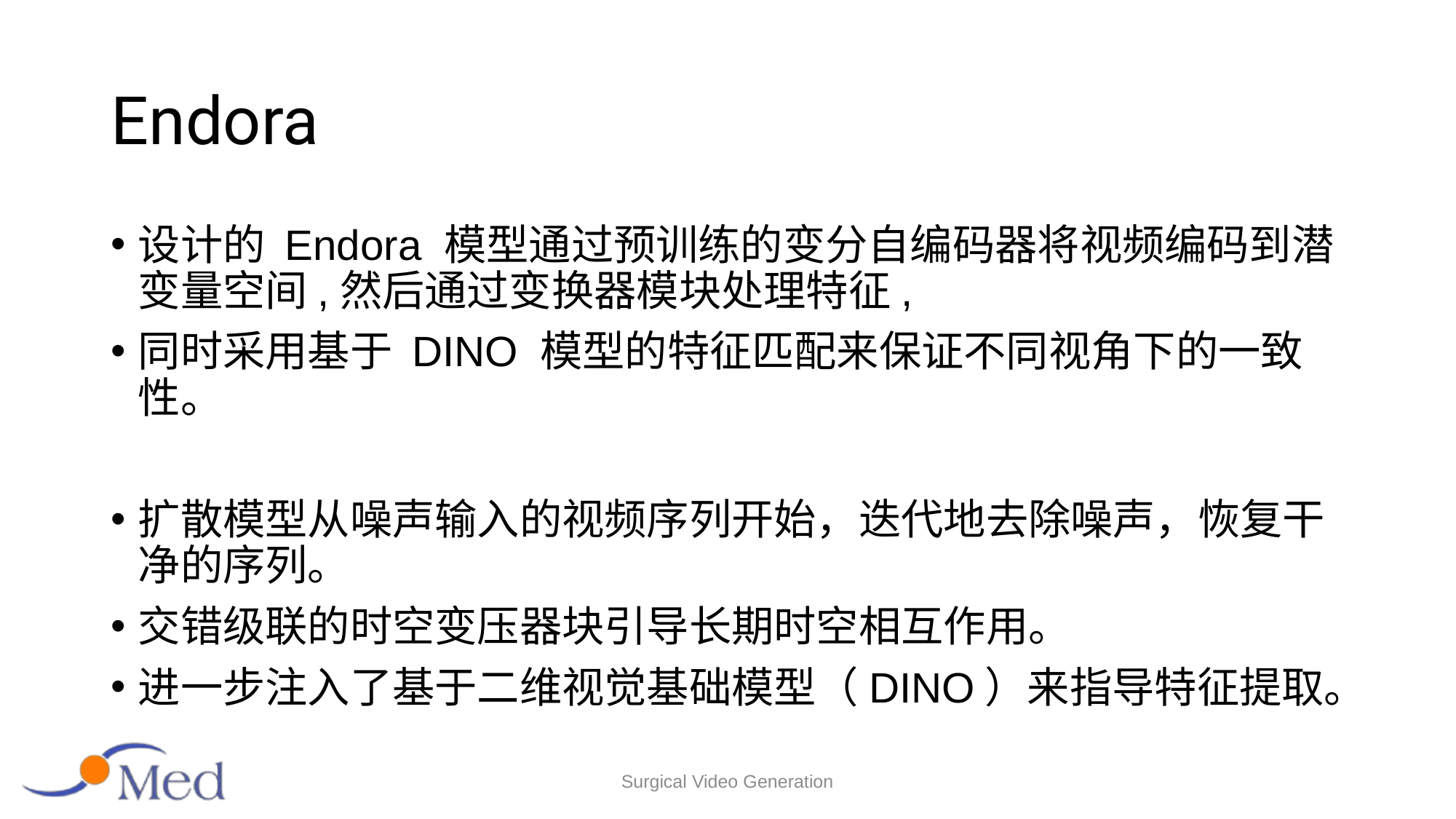

# Endora
设计的 Endora 模型通过预训练的变分自编码器将视频编码到潜变量空间,然后通过变换器模块处理特征,
同时采用基于 DINO 模型的特征匹配来保证不同视角下的一致性。

扩散模型从噪声输入的视频序列开始，迭代地去除噪声，恢复干净的序列。
交错级联的时空变压器块引导长期时空相互作用。
进一步注入了基于二维视觉基础模型（DINO）来指导特征提取。

Surgical Video Generation
3